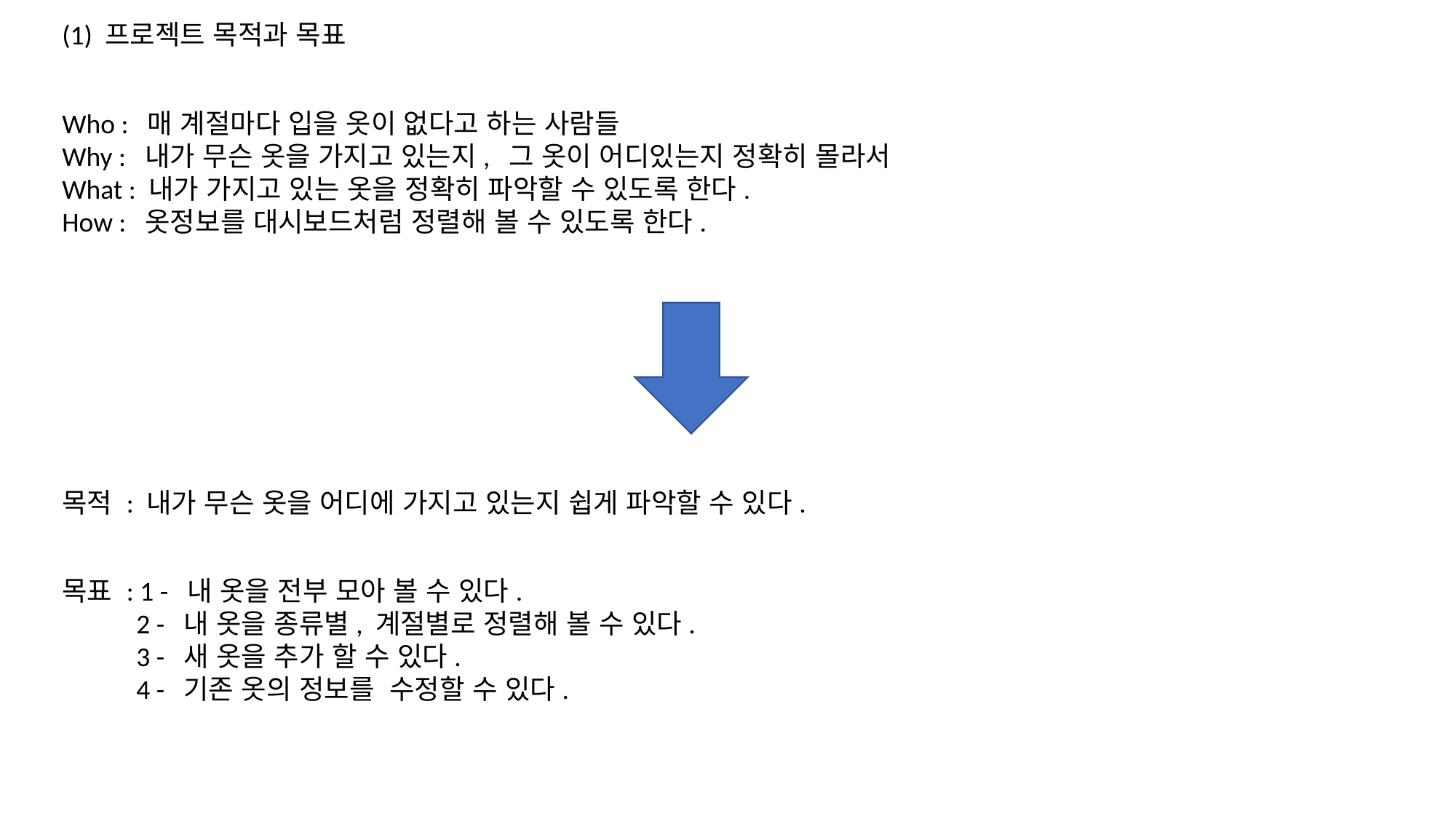

(1) 프로젝트 목적과 목표
Who :  매 계절마다 입을 옷이 없다고 하는 사람들
Why :  내가 무슨 옷을 가지고 있는지,  그 옷이 어디있는지 정확히 몰라서
What : 내가 가지고 있는 옷을 정확히 파악할 수 있도록 한다.
How :  옷정보를 대시보드처럼 정렬해 볼 수 있도록 한다.

목적 : 내가 무슨 옷을 어디에 가지고 있는지 쉽게 파악할 수 있다.
목표 : 1 -  내 옷을 전부 모아 볼 수 있다.
            2 -  내 옷을 종류별, 계절별로 정렬해 볼 수 있다.
            3 -  새 옷을 추가 할 수 있다.
            4 -  기존 옷의 정보를  수정할 수 있다.